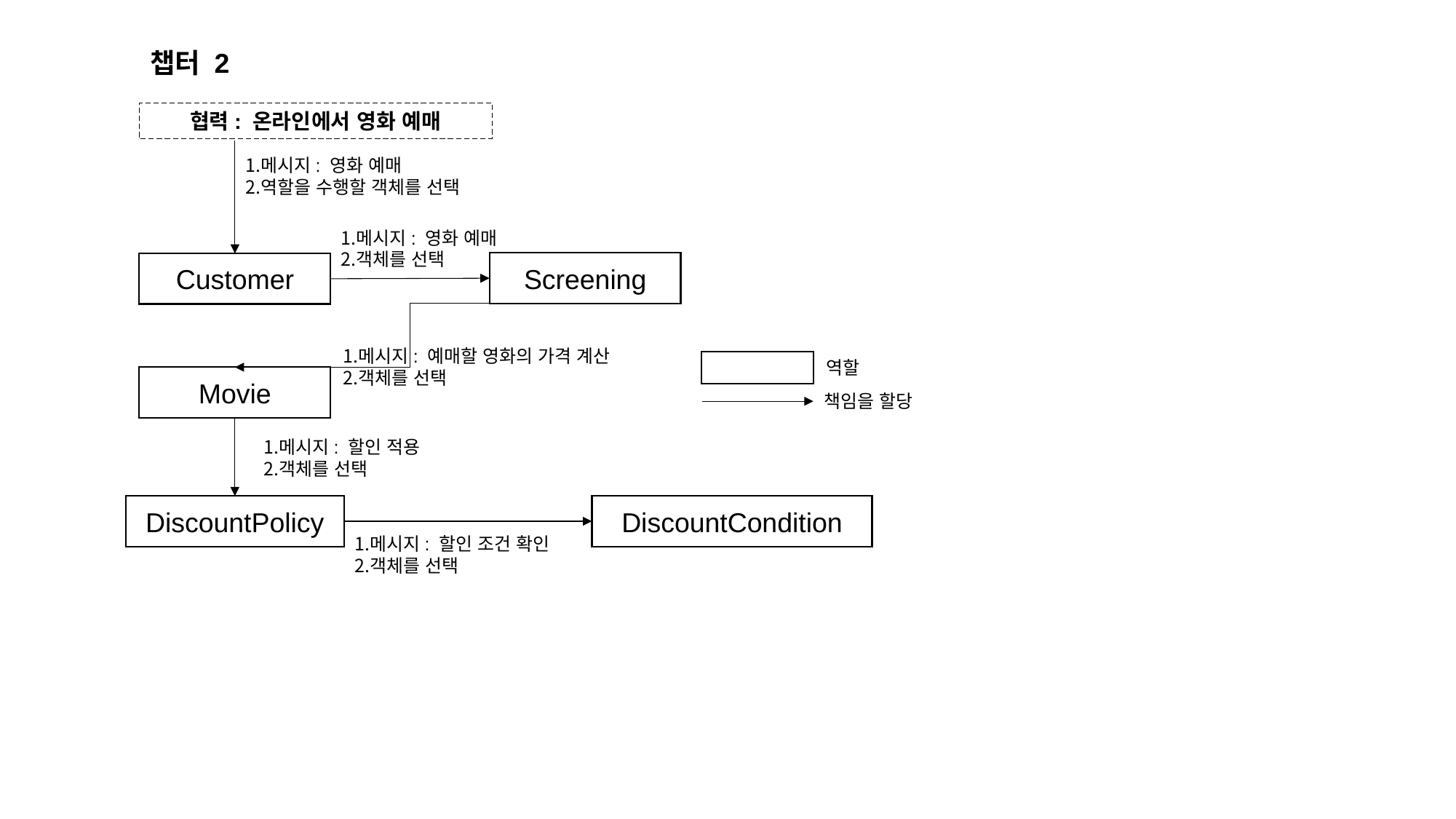

챕터 2
협력: 온라인에서 영화 예매
메시지: 영화 예매
역할을 수행할 객체를 선택
메시지: 영화 예매
객체를 선택
Screening
Customer
메시지: 예매할 영화의 가격 계산
객체를 선택
역할

Movie
책임을 할당
메시지: 할인 적용
객체를 선택
DiscountPolicy
DiscountCondition
메시지: 할인 조건 확인
객체를 선택